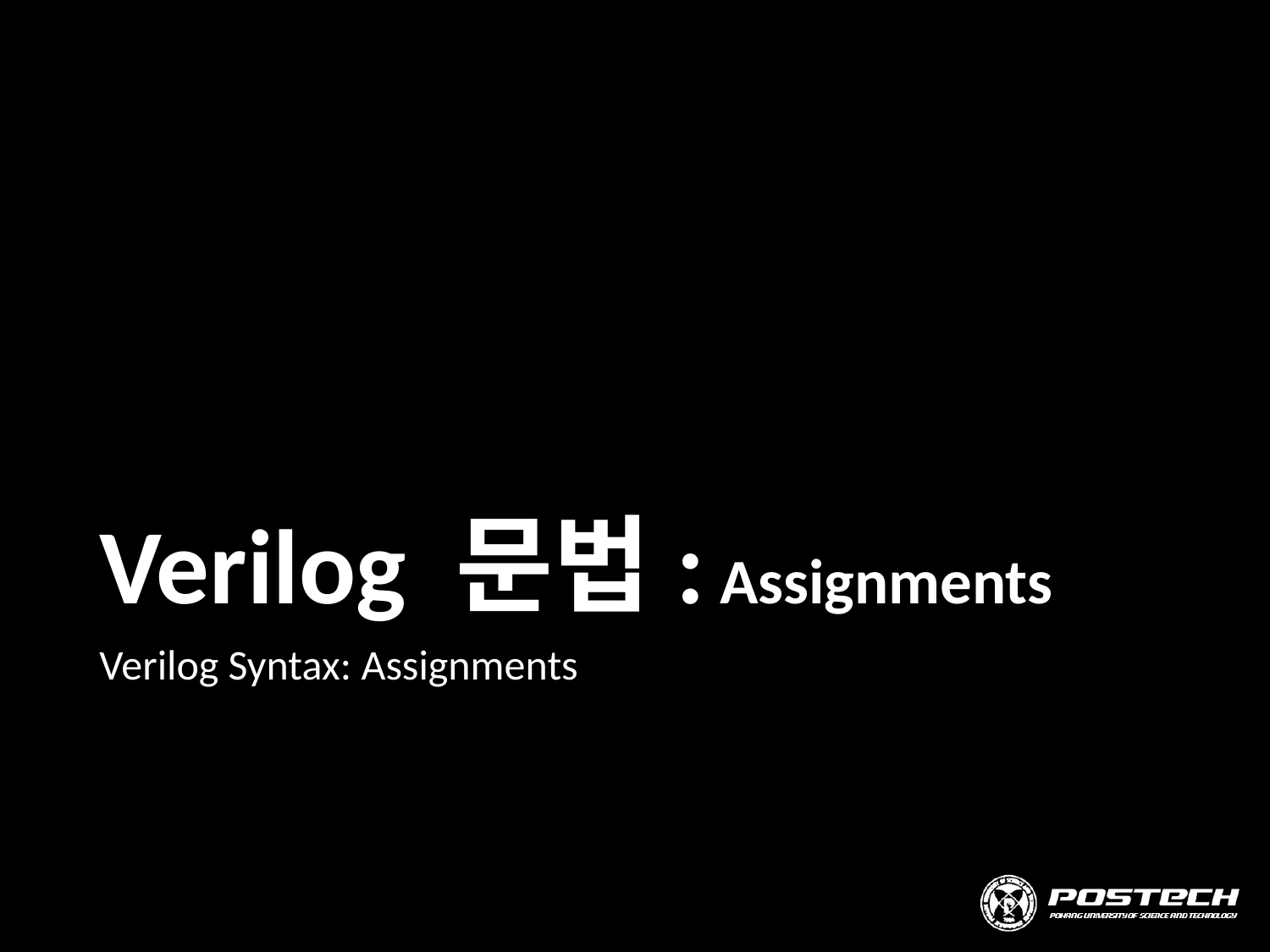

# Verilog 문법: Assignments
Verilog Syntax: Assignments